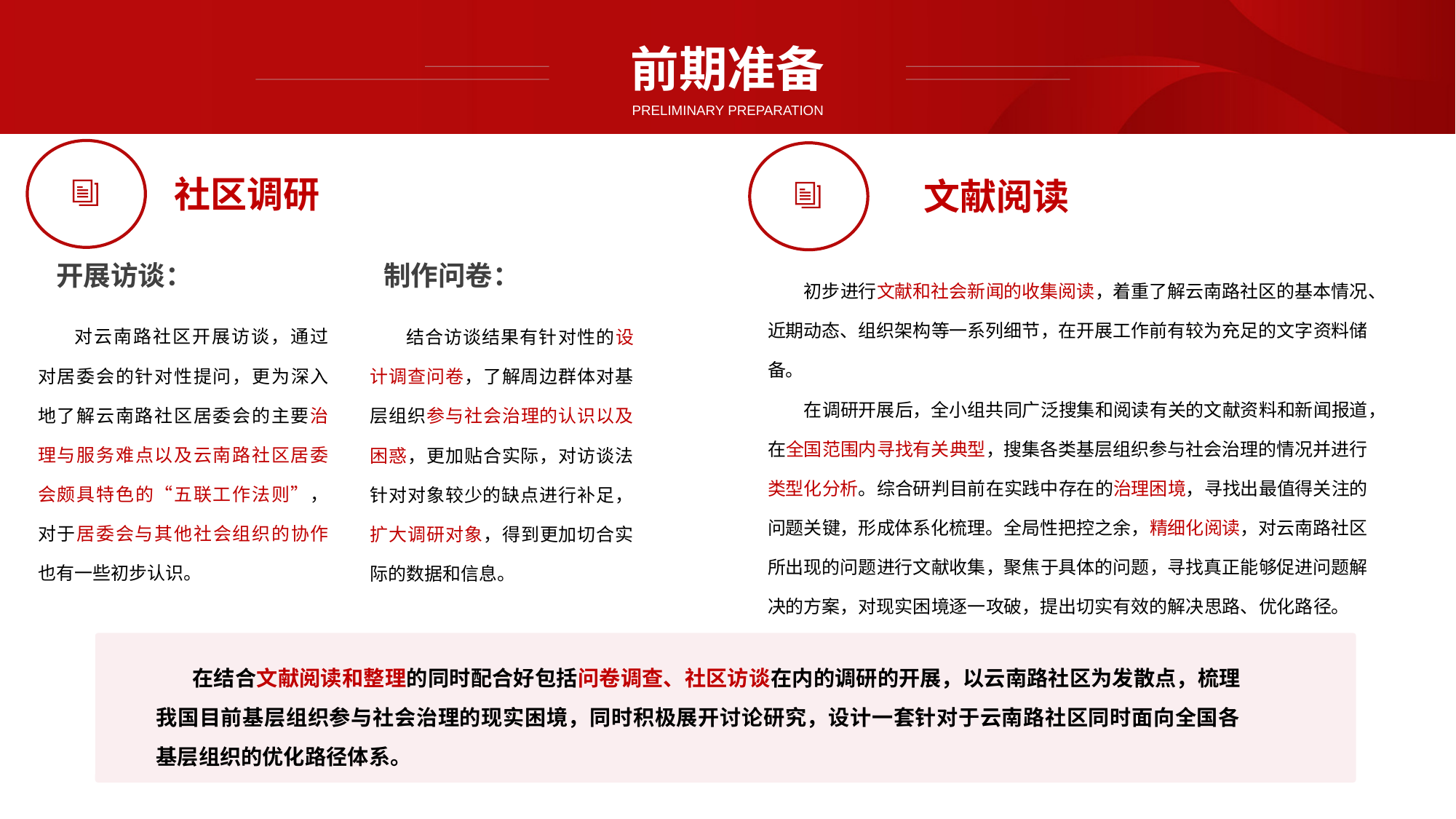

前期准备
PRELIMINARY PREPARATION

社区调研
文献阅读

开展访谈：
制作问卷：
初步进行文献和社会新闻的收集阅读，着重了解云南路社区的基本情况、近期动态、组织架构等一系列细节，在开展工作前有较为充足的文字资料储备。
在调研开展后，全小组共同广泛搜集和阅读有关的文献资料和新闻报道，在全国范围内寻找有关典型，搜集各类基层组织参与社会治理的情况并进行类型化分析。综合研判目前在实践中存在的治理困境，寻找出最值得关注的问题关键，形成体系化梳理。全局性把控之余，精细化阅读，对云南路社区所出现的问题进行文献收集，聚焦于具体的问题，寻找真正能够促进问题解决的方案，对现实困境逐一攻破，提出切实有效的解决思路、优化路径。

对云南路社区开展访谈，通过对居委会的针对性提问，更为深入地了解云南路社区居委会的主要治理与服务难点以及云南路社区居委会颇具特色的“五联工作法则”，对于居委会与其他社会组织的协作也有一些初步认识。

结合访谈结果有针对性的设计调查问卷，了解周边群体对基层组织参与社会治理的认识以及困惑，更加贴合实际，对访谈法针对对象较少的缺点进行补足，扩大调研对象，得到更加切合实际的数据和信息。

在结合文献阅读和整理的同时配合好包括问卷调查、社区访谈在内的调研的开展，以云南路社区为发散点，梳理我国目前基层组织参与社会治理的现实困境，同时积极展开讨论研究，设计一套针对于云南路社区同时面向全国各基层组织的优化路径体系。